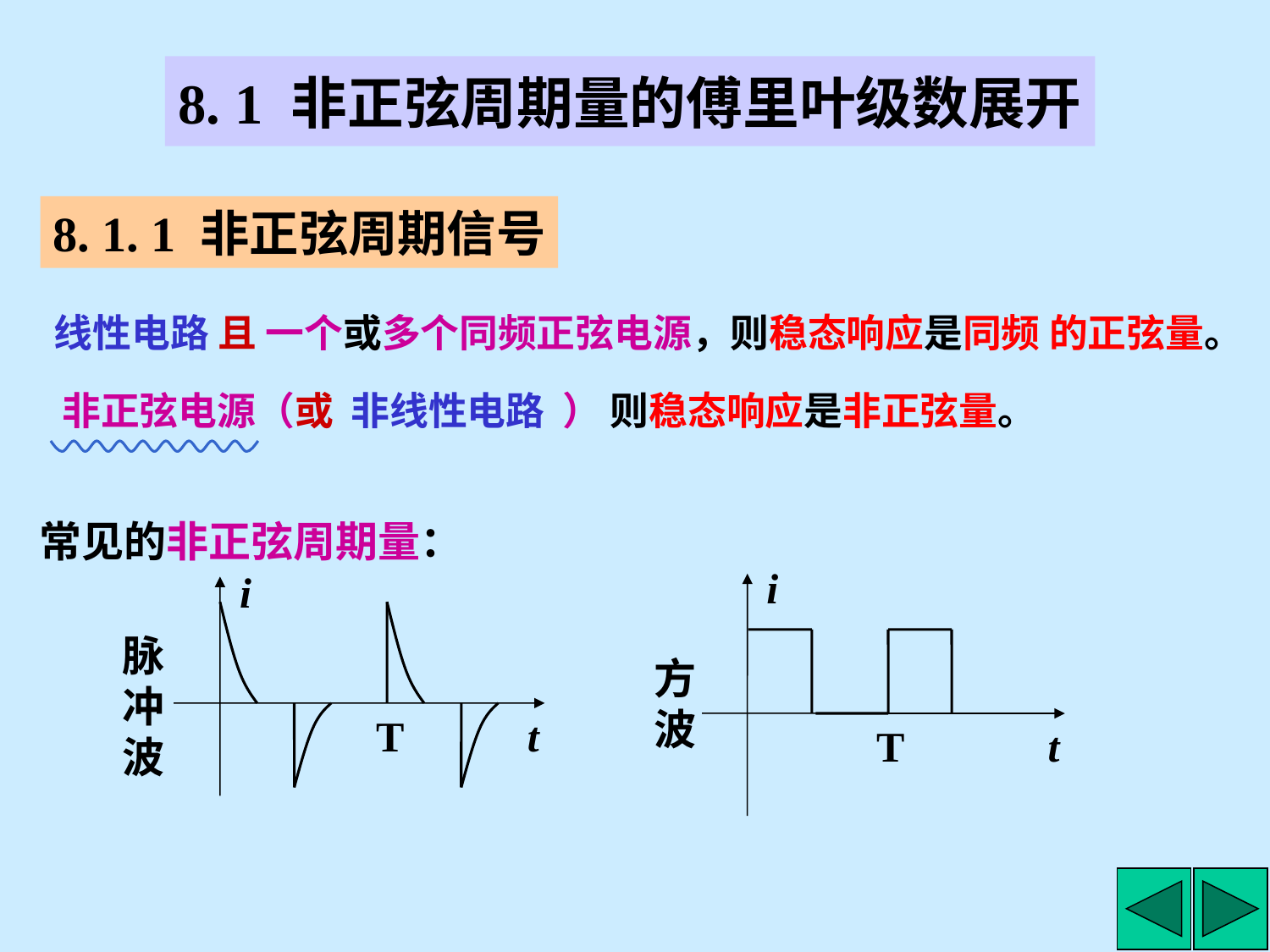

# 8. 1 非正弦周期量的傅里叶级数展开
8. 1. 1 非正弦周期信号
线性电路 且 一个或多个同频正弦电源，则稳态响应是同频 的正弦量。
非正弦电源（或  非线性电路  ） 则稳态响应是非正弦量。

常见的非正弦周期量：
i

T
t
i

T

t
脉冲波
方波